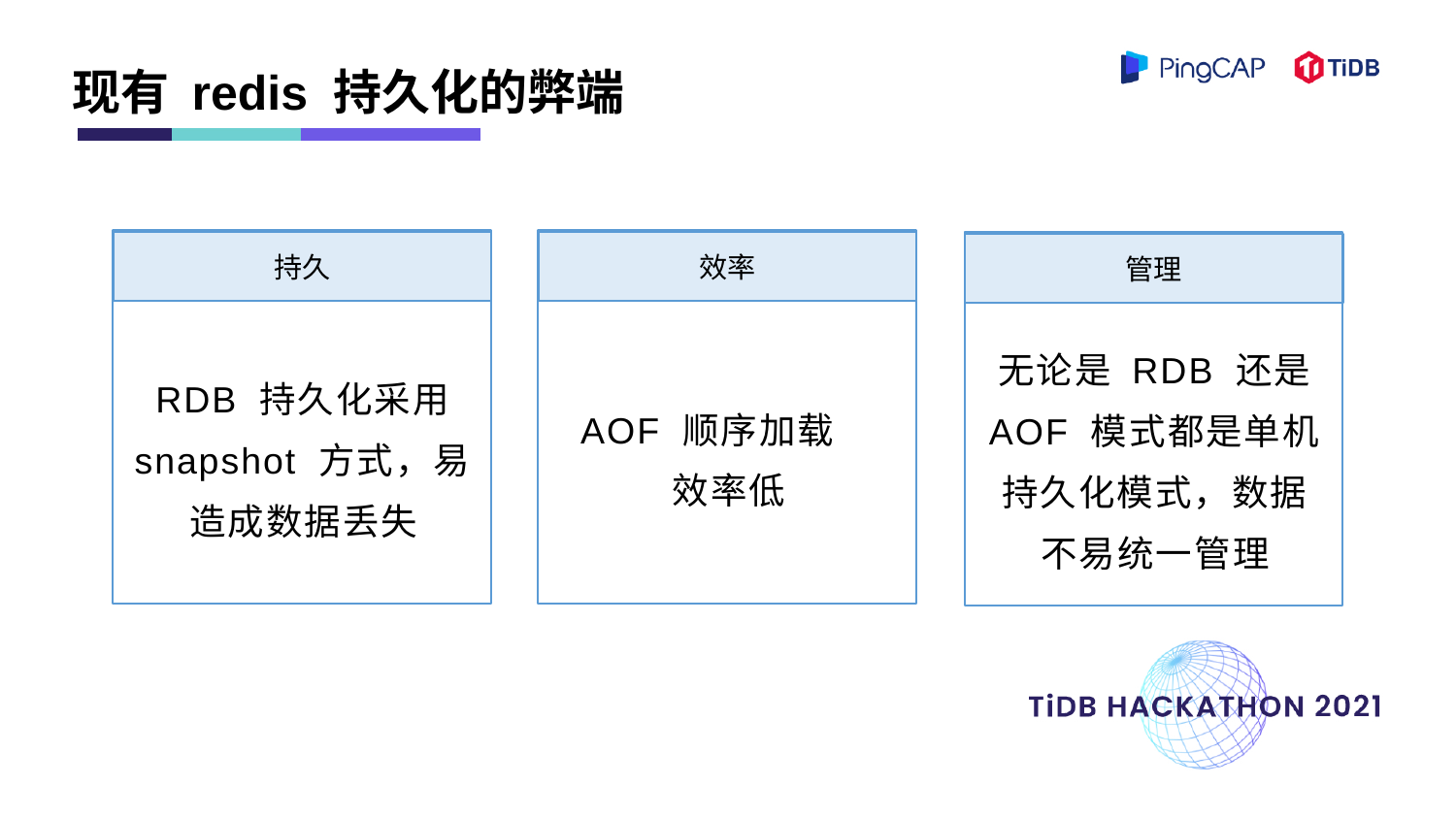

现有 redis 持久化的弊端

持久
效率
管理
RDB 持久化采用 snapshot 方式，易造成数据丢失
AOF 顺序加载     效率低
无论是 RDB 还是 AOF 模式都是单机持久化模式，数据不易统一管理